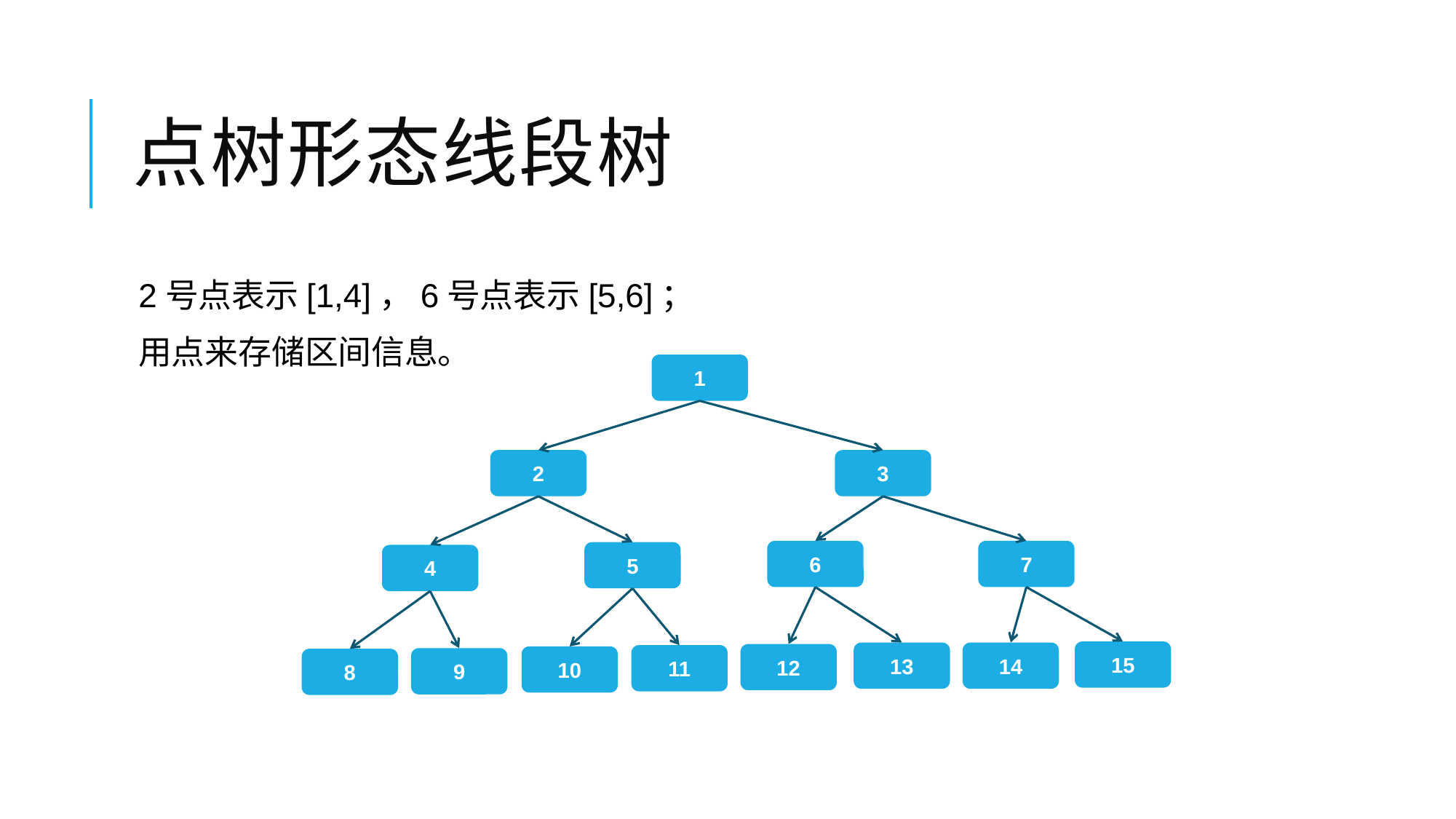

# 点树形态线段树
2号点表示[1,4]，6号点表示[5,6]；
用点来存储区间信息。
1
2
3
7
6
5
4
15
14
13
12
11
10
9
8